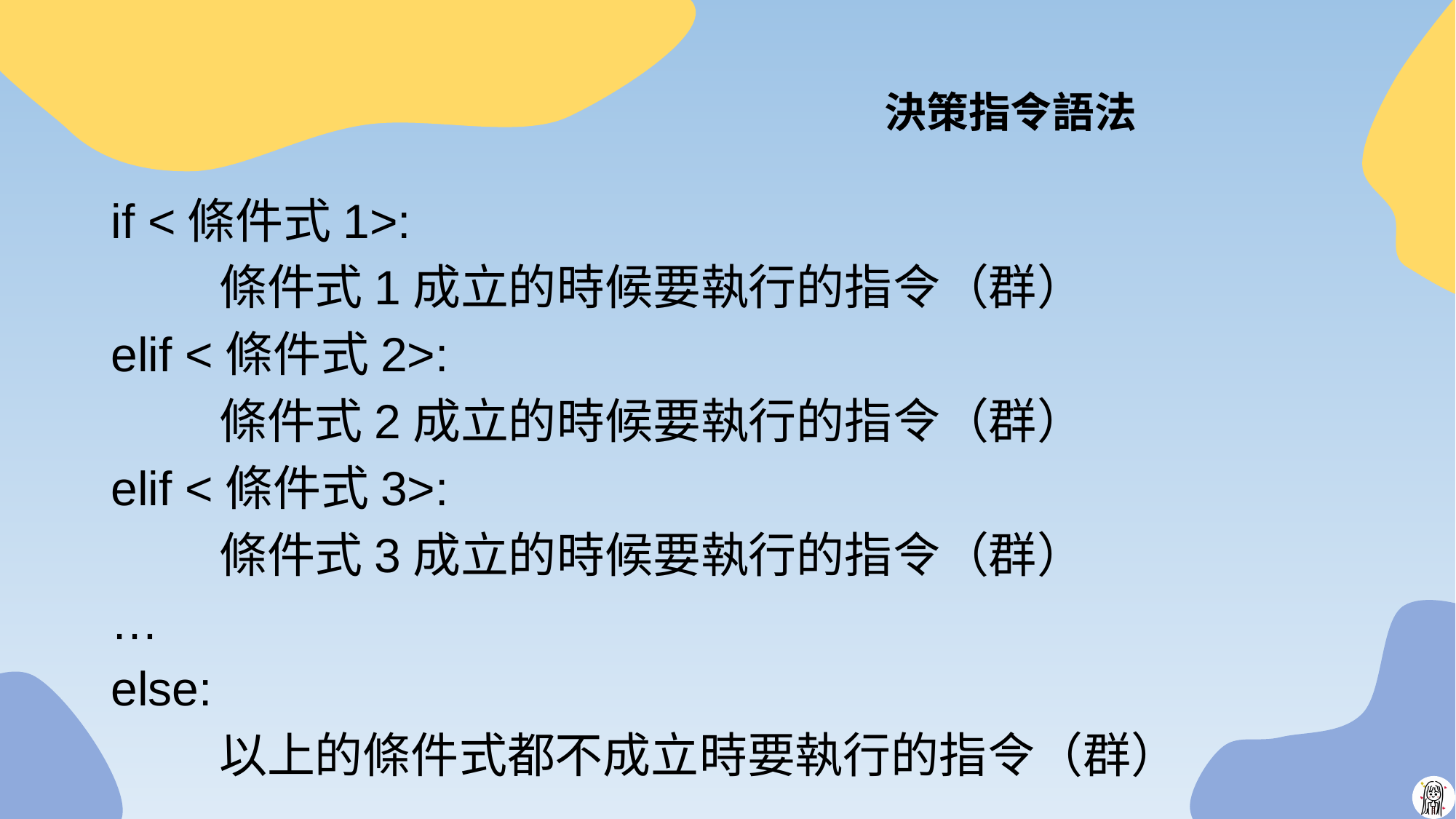

# 決策指令語法
if <條件式1>:
	條件式1成立的時候要執行的指令（群）
elif <條件式2>:
	條件式2成立的時候要執行的指令（群）
elif <條件式3>:
	條件式3成立的時候要執行的指令（群）
…
else:
	以上的條件式都不成立時要執行的指令（群）

40